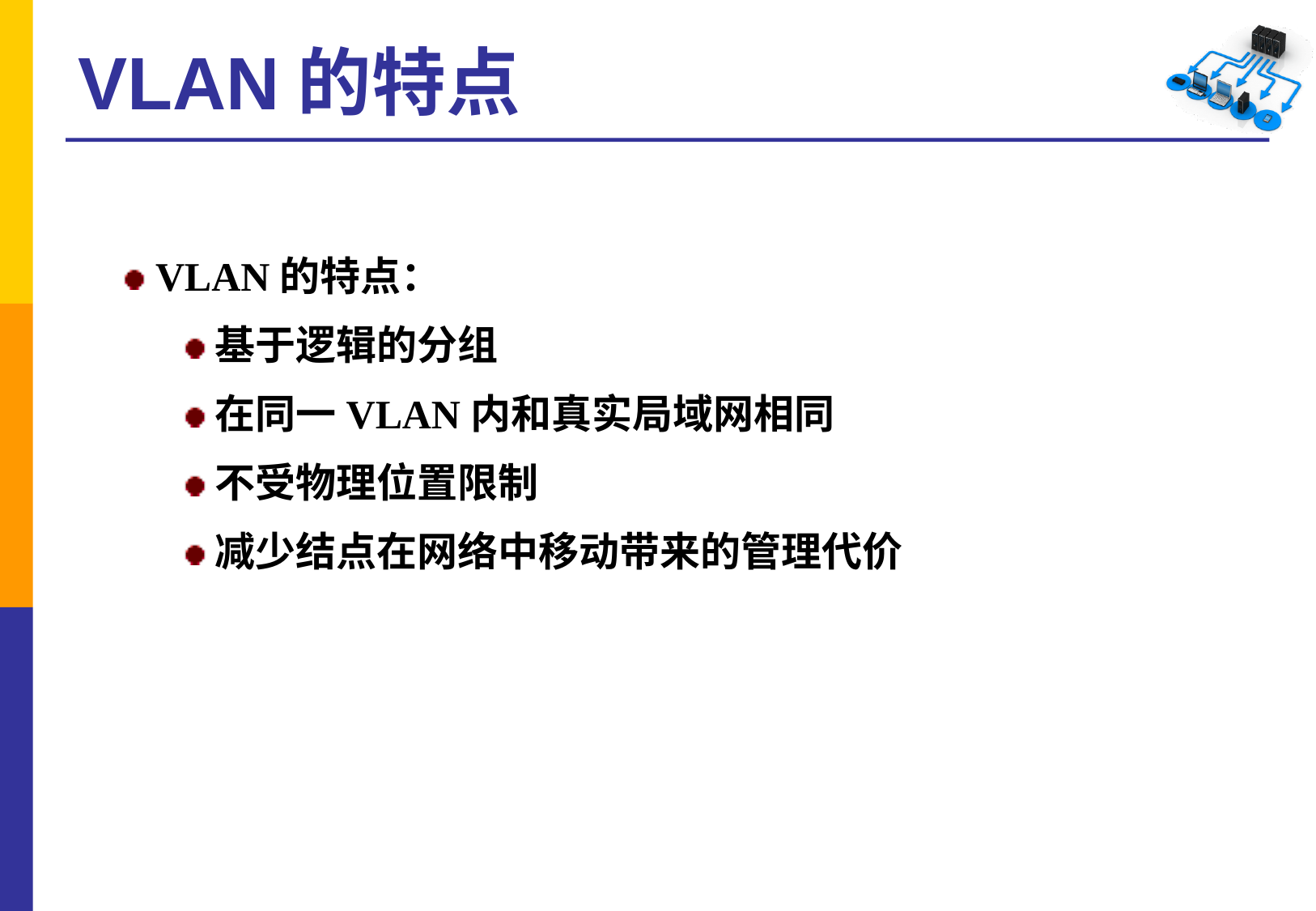

# VLAN的特点
VLAN的特点：
基于逻辑的分组
在同一VLAN内和真实局域网相同
不受物理位置限制
减少结点在网络中移动带来的管理代价